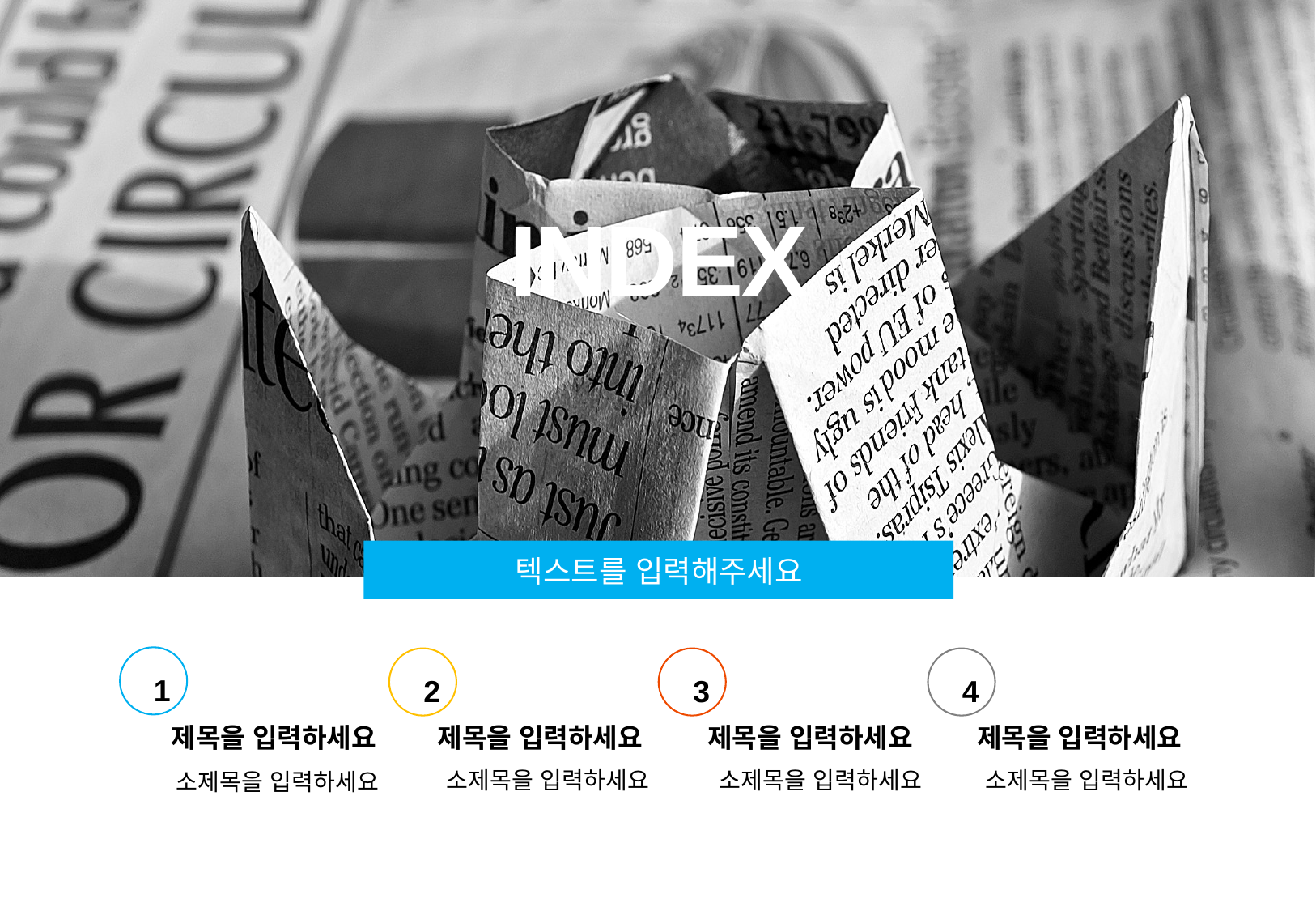

INDEX

텍스트를 입력해주세요

1
2
3
4
제목을 입력하세요
제목을 입력하세요
제목을 입력하세요
제목을 입력하세요
소제목을 입력하세요
소제목을 입력하세요
소제목을 입력하세요
소제목을 입력하세요